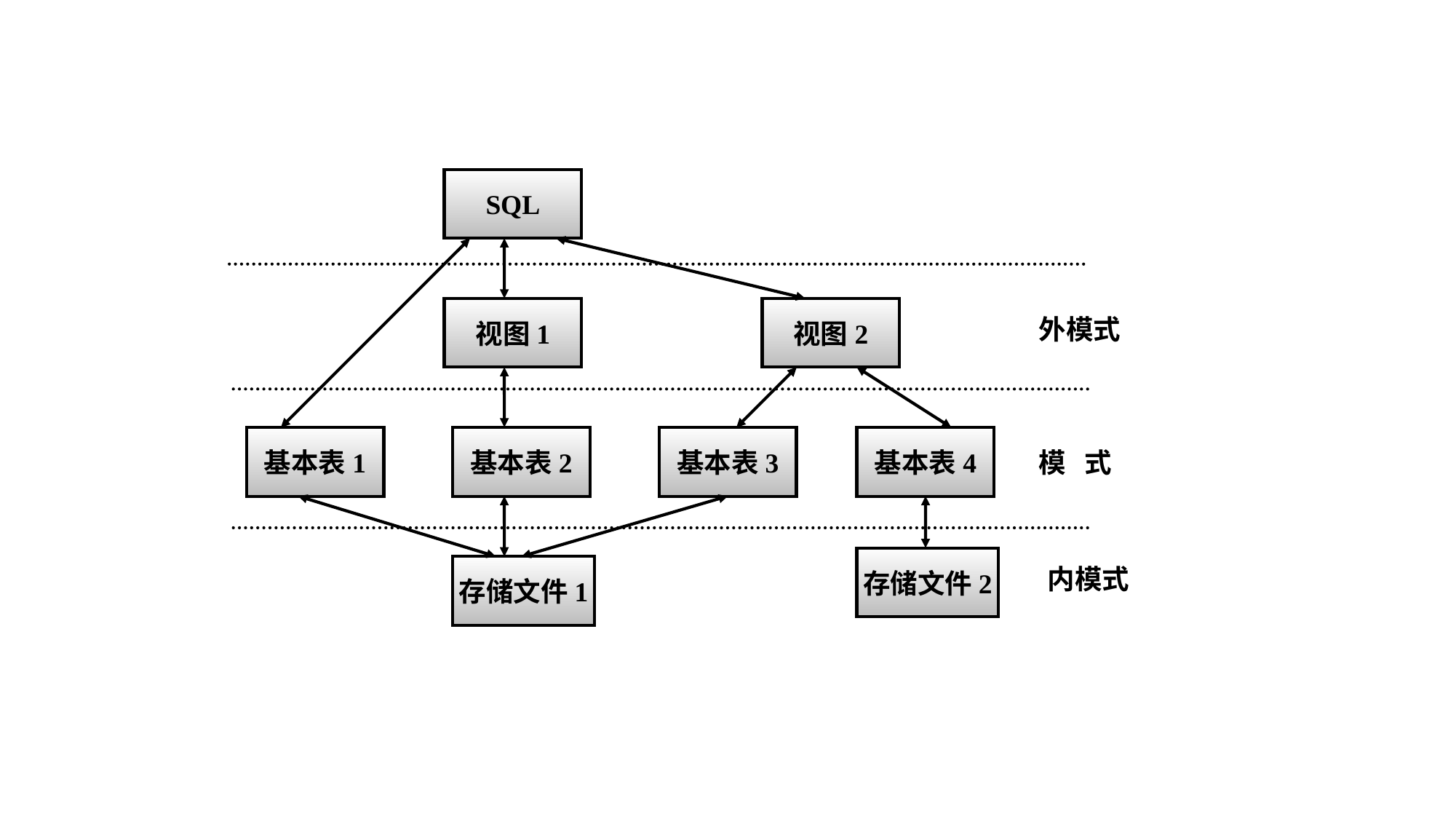

SQL

视图1
视图2
外模式

基本表1
基本表2
基本表3
基本表4
模   式

存储文件2
内模式
存储文件1